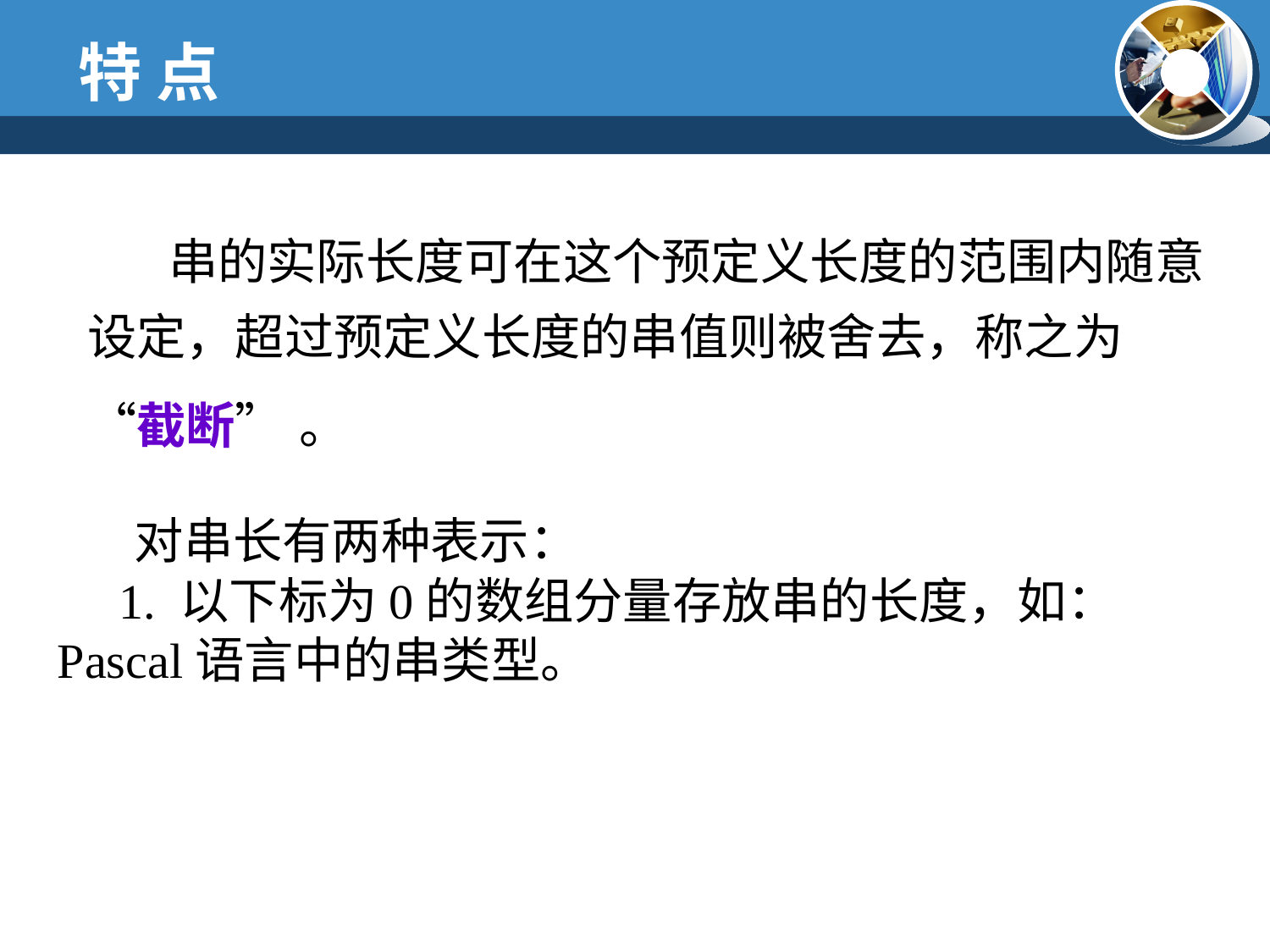

特 点
    串的实际长度可在这个预定义长度的范围内随意设定，超过预定义长度的串值则被舍去，称之为“截断” 。
     对串长有两种表示：
     1. 以下标为0的数组分量存放串的长度，如：Pascal语言中的串类型。